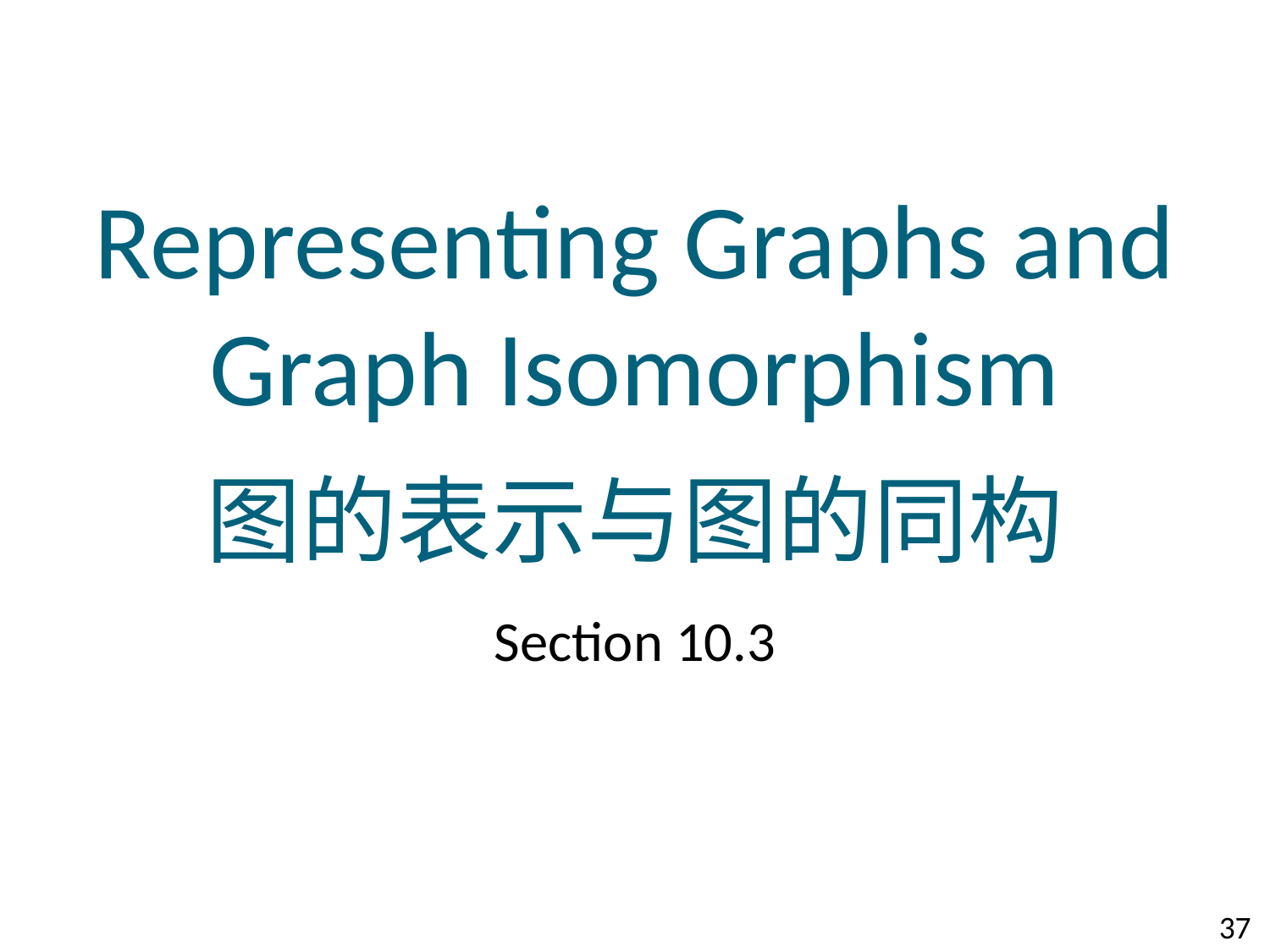

# Representing Graphs and Graph Isomorphism 图的表示与图的同构
Section 10.3